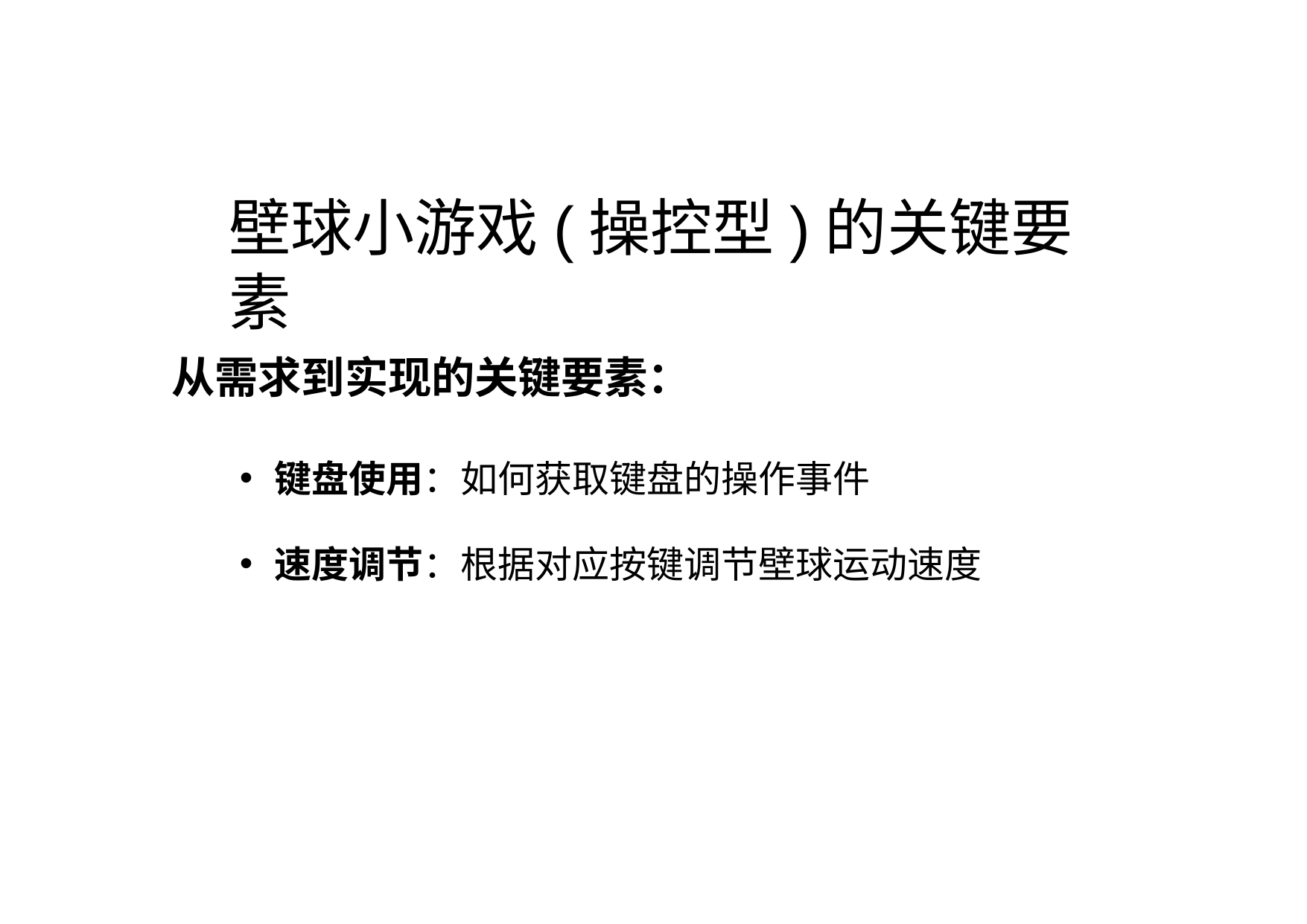

# 壁球小游戏(操控型)的关键要素
从需求到实现的关键要素：

键盘使用：如何获取键盘的操作事件
速度调节：根据对应按键调节壁球运动速度